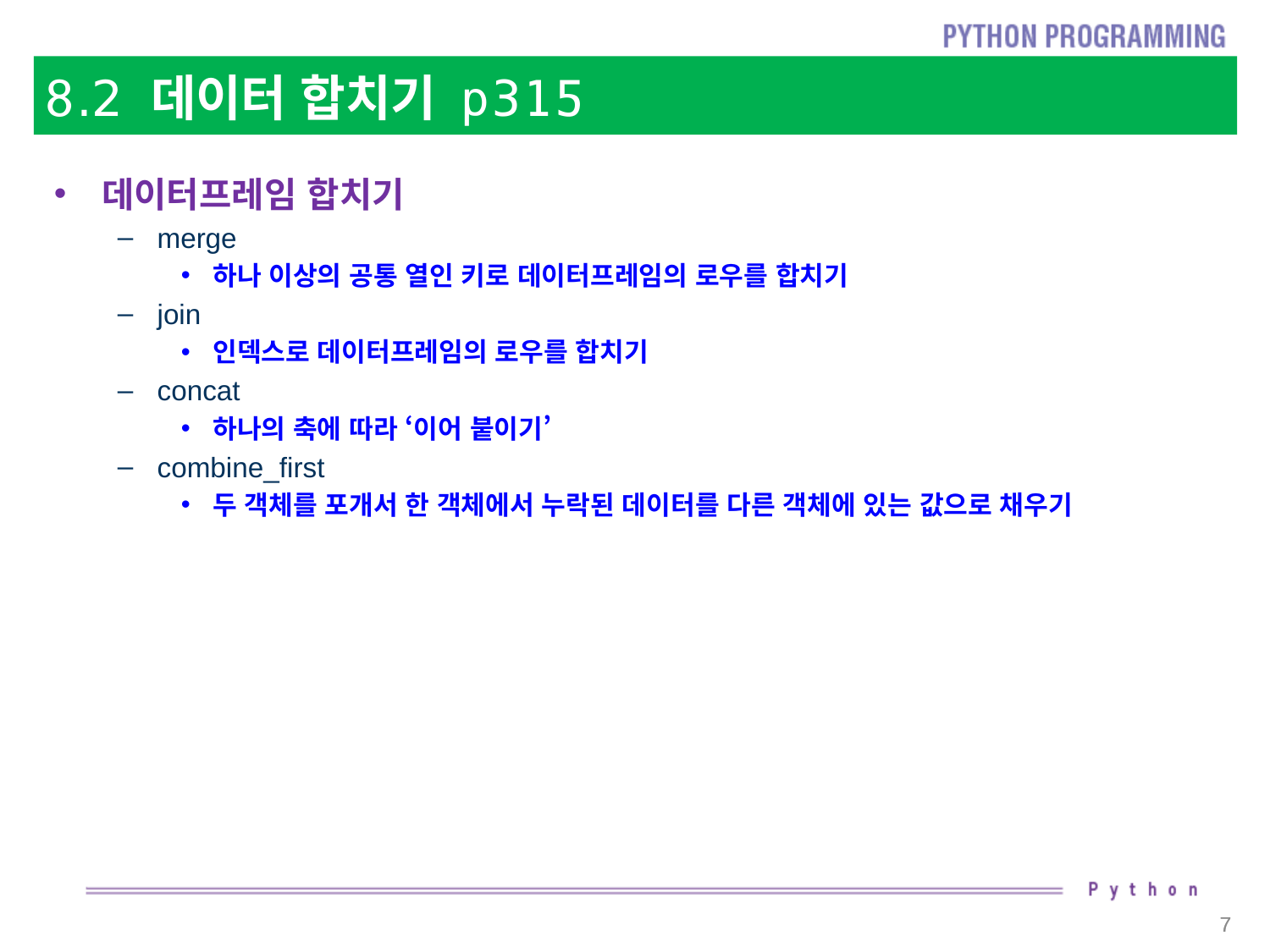

# 8.2 데이터 합치기 p315
데이터프레임 합치기
merge
하나 이상의 공통 열인 키로 데이터프레임의 로우를 합치기
join
인덱스로 데이터프레임의 로우를 합치기
concat
하나의 축에 따라 ‘이어 붙이기’
combine_first
두 객체를 포개서 한 객체에서 누락된 데이터를 다른 객체에 있는 값으로 채우기
7